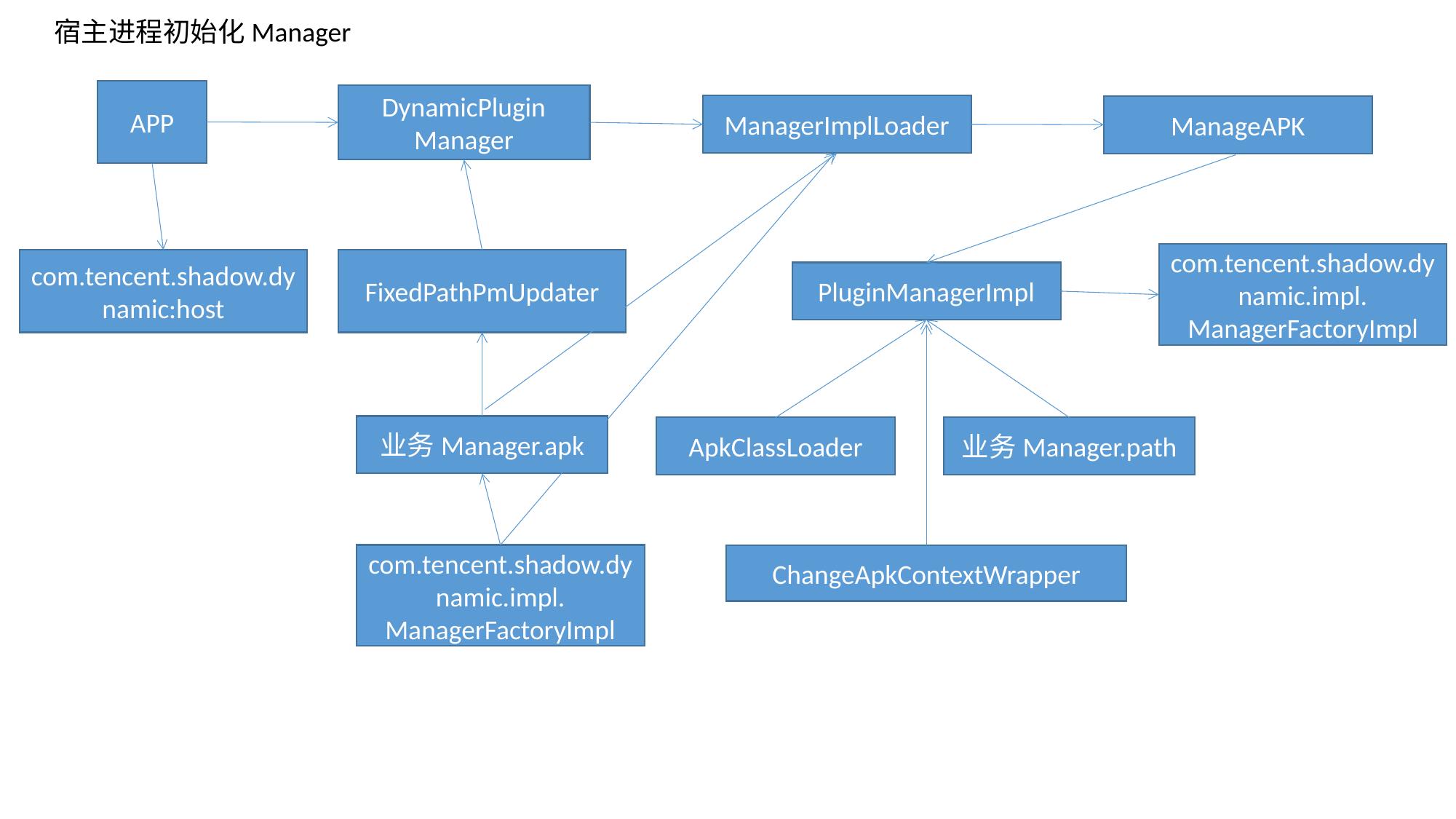

宿主进程初始化Manager
APP
DynamicPlugin
Manager
ManagerImplLoader
ManageAPK
com.tencent.shadow.dynamic.impl.
ManagerFactoryImpl
com.tencent.shadow.dynamic:host
FixedPathPmUpdater
PluginManagerImpl
业务Manager.apk
ApkClassLoader
业务Manager.path
com.tencent.shadow.dynamic.impl.
ManagerFactoryImpl
ChangeApkContextWrapper